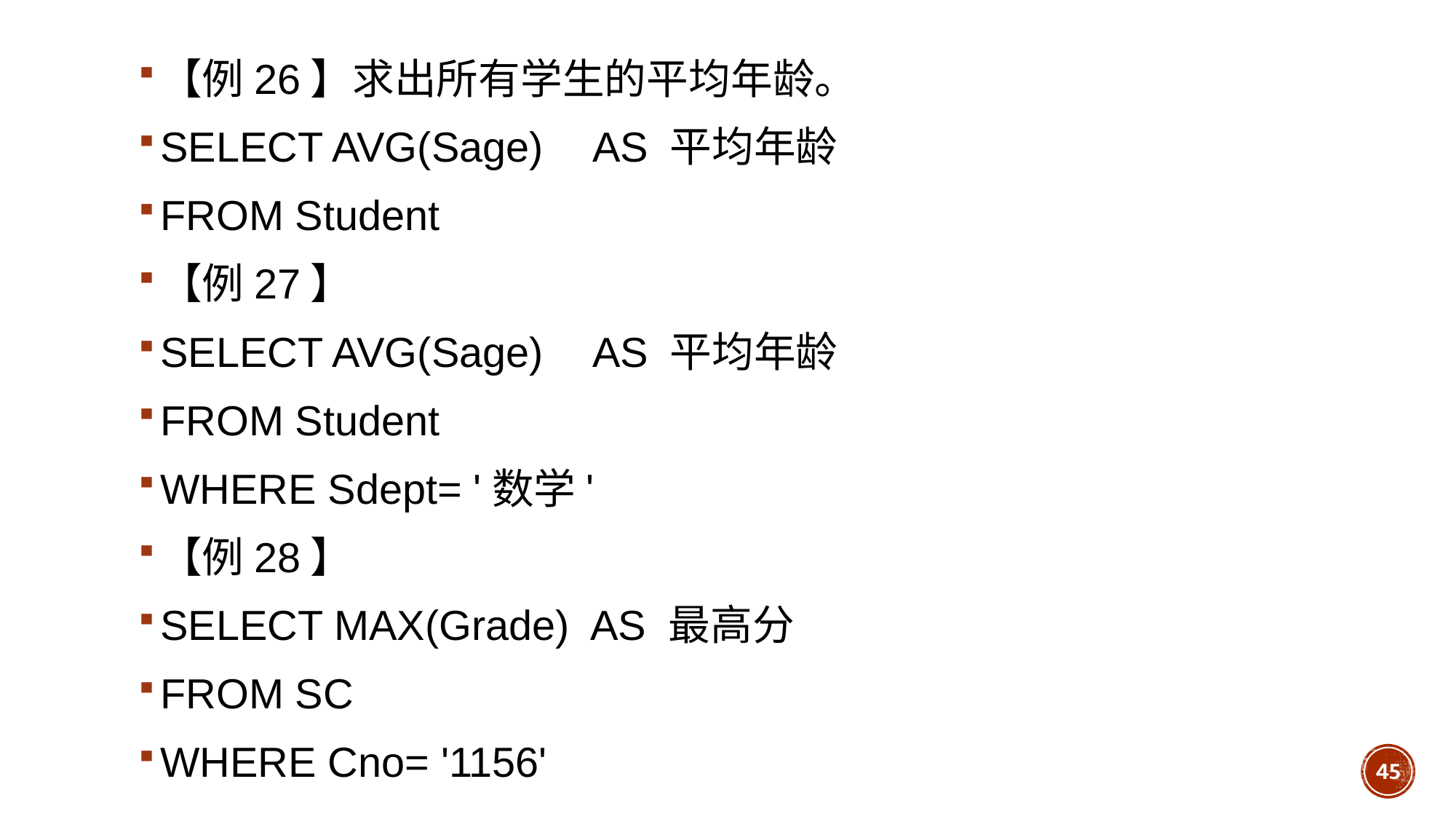

【例26】求出所有学生的平均年龄。
SELECT AVG(Sage)	AS 平均年龄
FROM Student
【例27】
SELECT AVG(Sage)	AS 平均年龄
FROM Student
WHERE Sdept= '数学'
【例28】
SELECT MAX(Grade)  AS 最高分
FROM SC
WHERE Cno= '1156'
45